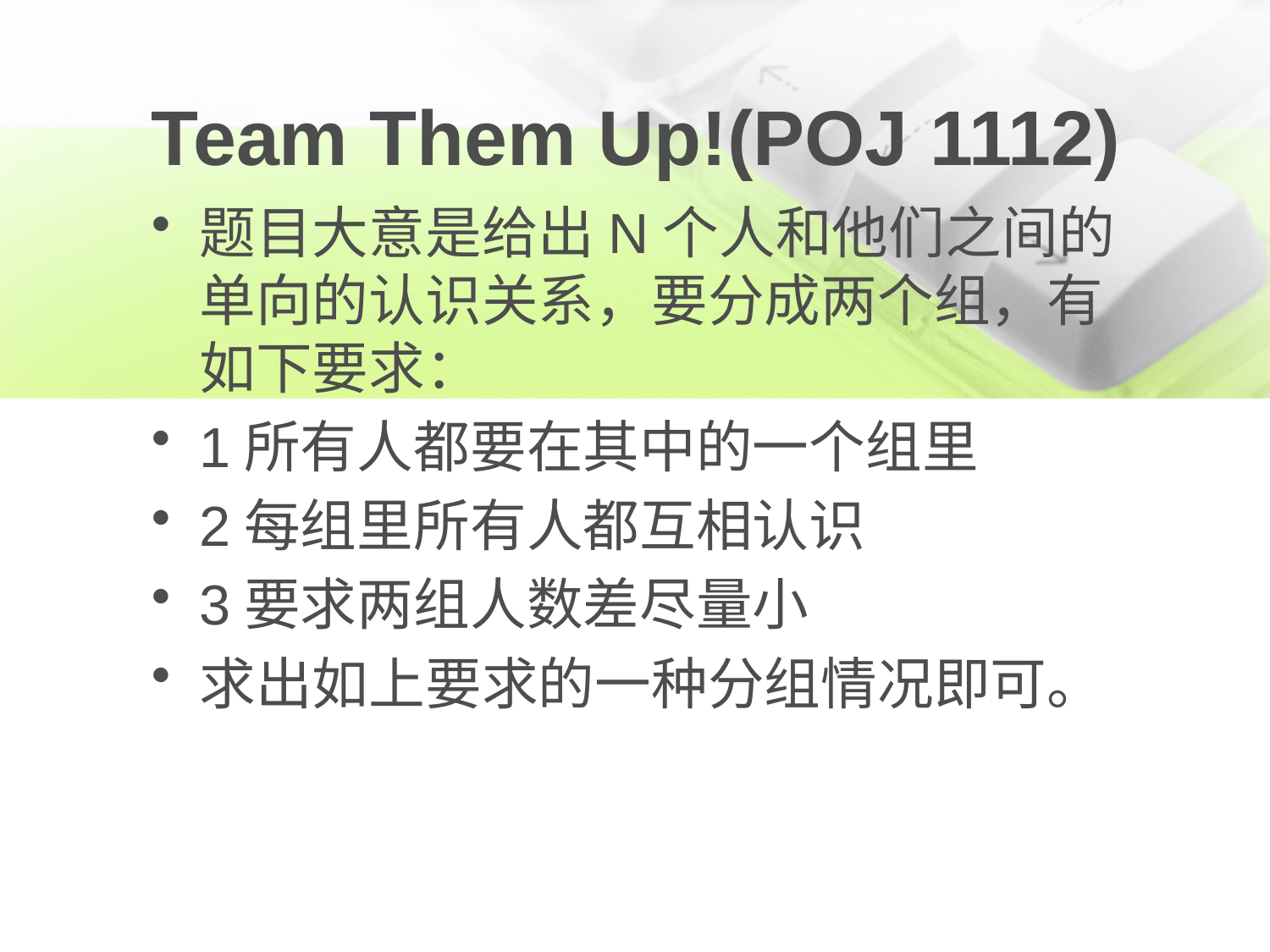

# Team Them Up!(POJ 1112)
题目大意是给出N个人和他们之间的单向的认识关系，要分成两个组，有如下要求：
1所有人都要在其中的一个组里
2每组里所有人都互相认识
3要求两组人数差尽量小
求出如上要求的一种分组情况即可。